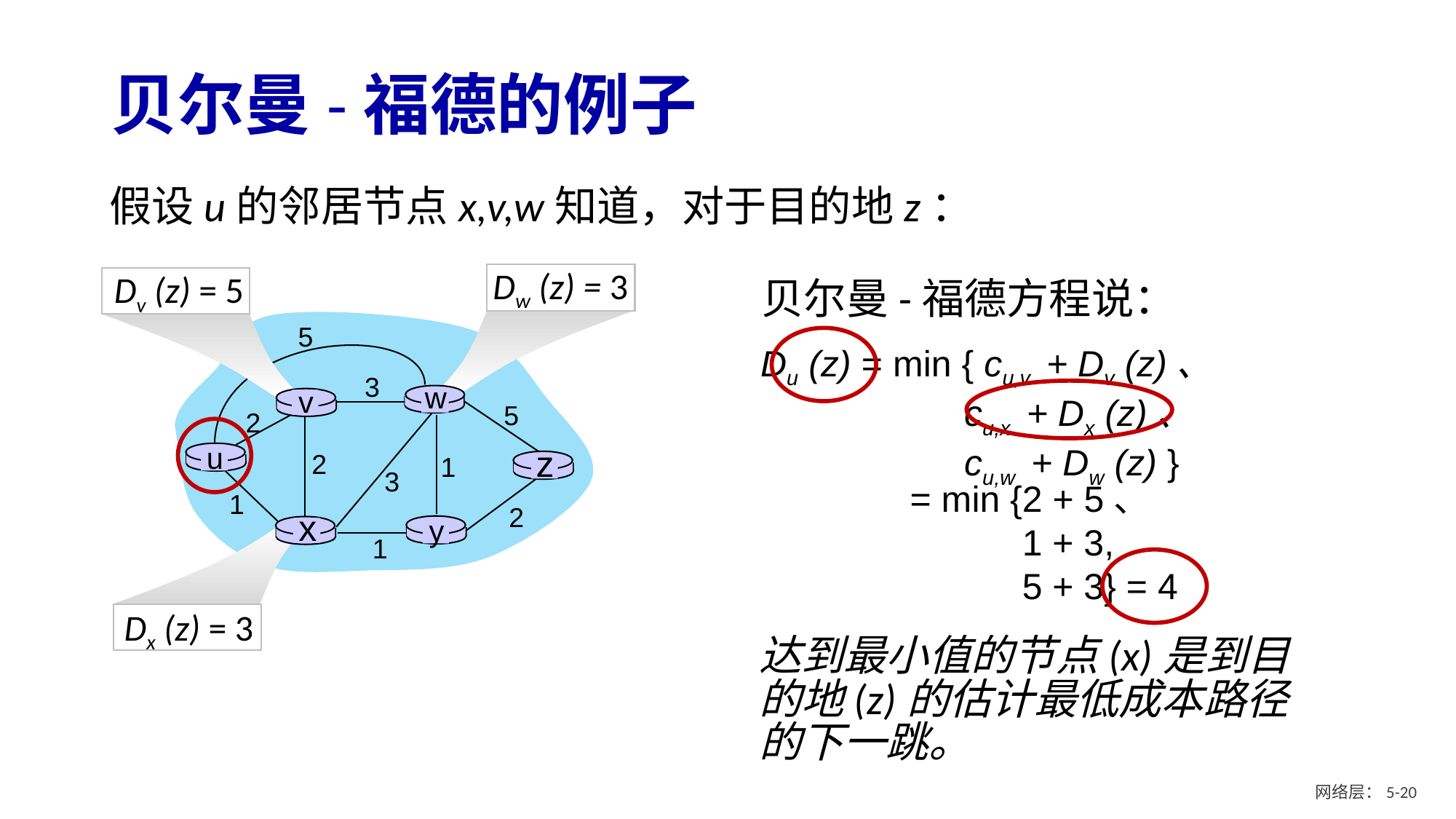

# 贝尔曼-福德的例子
假设u的邻居节点x,v,w知道，对于目的地z：
Dw (z) = 3

Dv (z) = 5

贝尔曼-福德方程说：
Du (z) = min { cu,v  + Dv (z)、
                    cu,x  + Dx (z)、
                    cu,w  + Dw (z) }

5

达到最小值的节点(x)是到目的地(z)的估计最低成本路径的下一跳。
3
w

v

5
2

u

z

2

1

3

= min {2 + 5、
           1 + 3,
           5 + 3} = 4

1
2
x

y

Dx (z) = 3

1

网络层：5-20